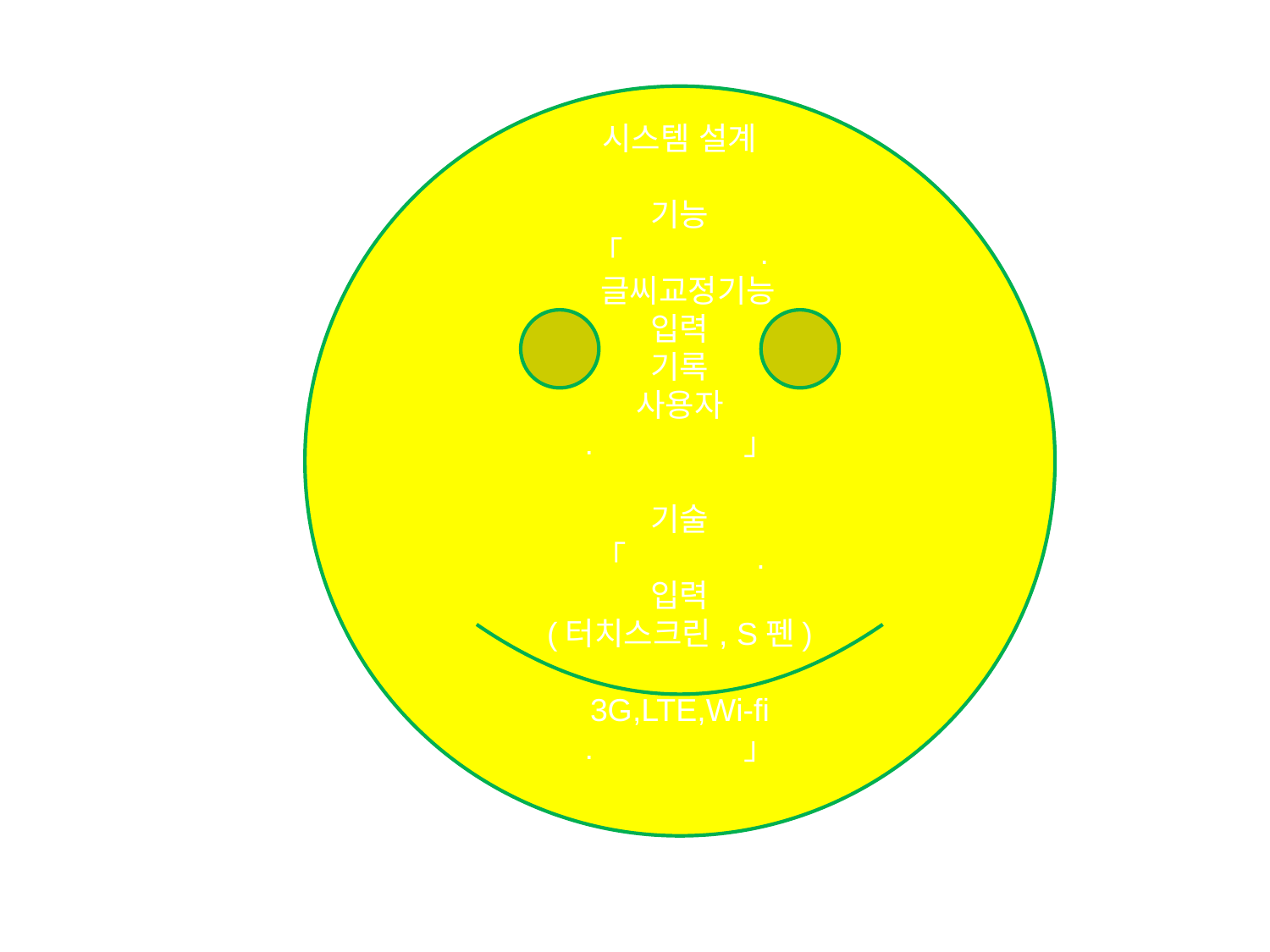

시스템 설계

기능
「                  .
 글씨교정기능
입력
기록
사용자
.                」

기술
「                 .
입력
(터치스크린, S펜)

3G,LTE,Wi-fi
.                」